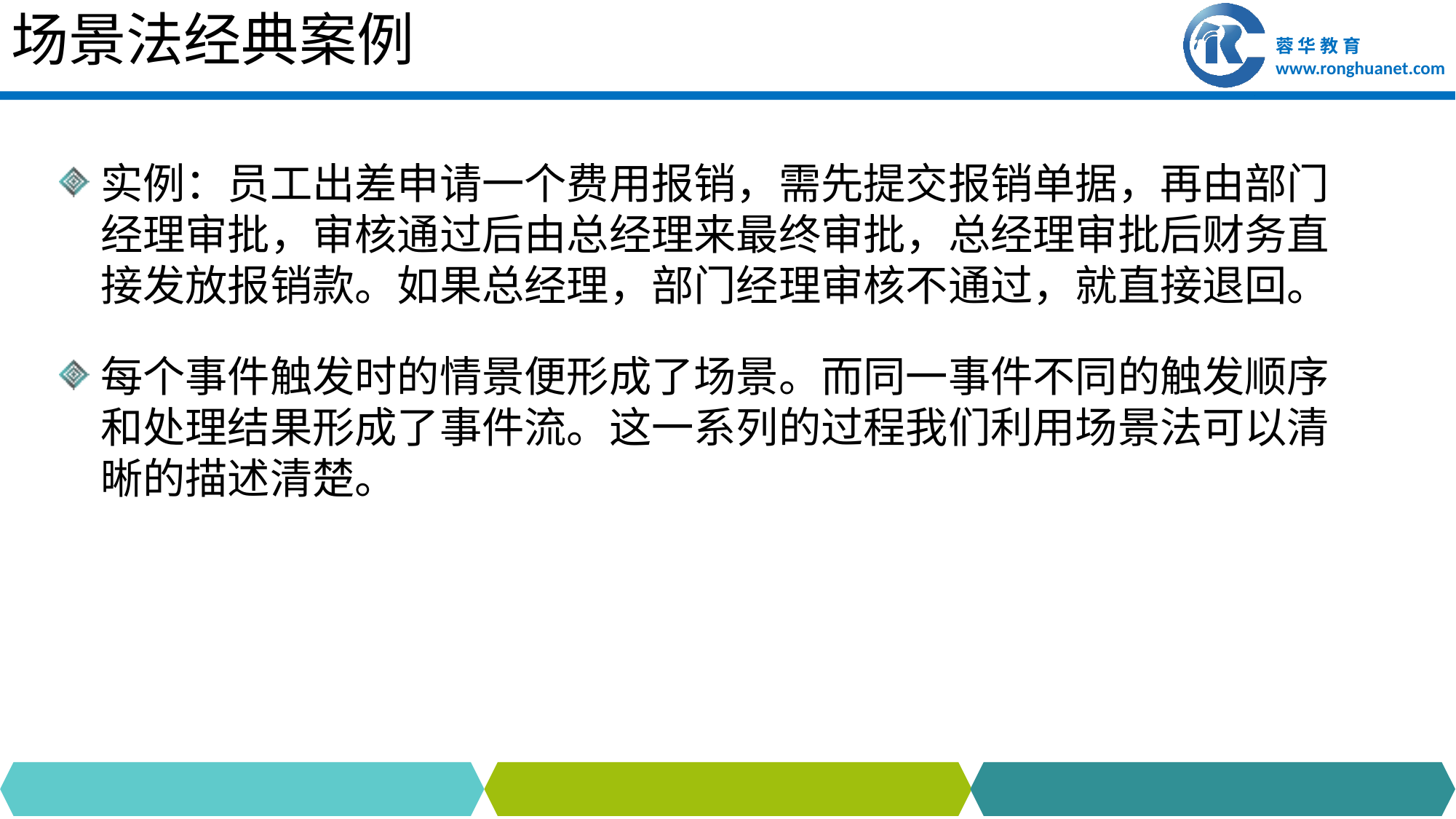

# 场景法经典案例
实例：员工出差申请一个费用报销，需先提交报销单据，再由部门经理审批，审核通过后由总经理来最终审批，总经理审批后财务直接发放报销款。如果总经理，部门经理审核不通过，就直接退回。

每个事件触发时的情景便形成了场景。而同一事件不同的触发顺序和处理结果形成了事件流。这一系列的过程我们利用场景法可以清晰的描述清楚。